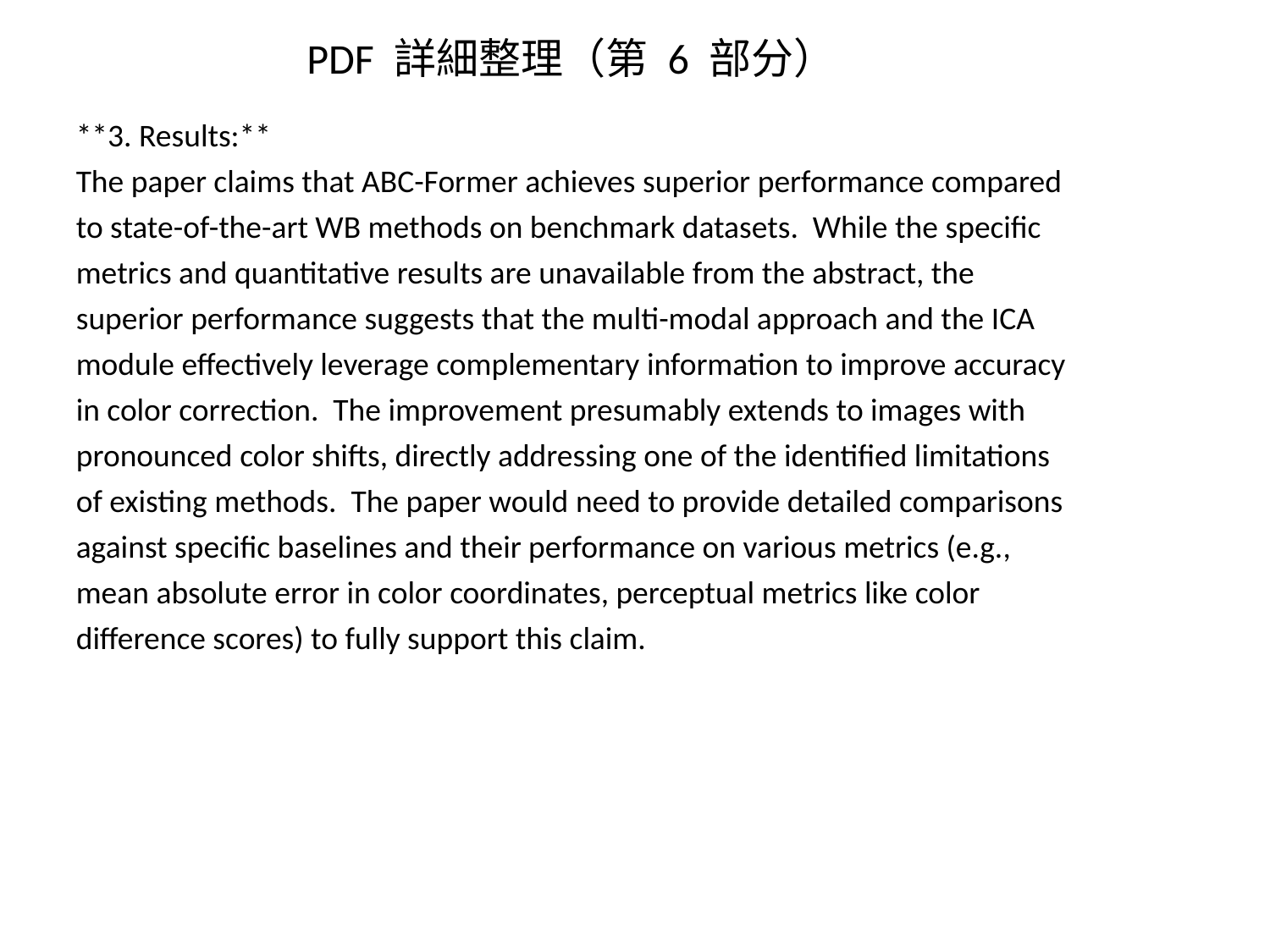

PDF 詳細整理（第 6 部分）

**3. Results:**
The paper claims that ABC-Former achieves superior performance compared to state-of-the-art WB methods on benchmark datasets.  While the specific metrics and quantitative results are unavailable from the abstract, the superior performance suggests that the multi-modal approach and the ICA module effectively leverage complementary information to improve accuracy in color correction.  The improvement presumably extends to images with pronounced color shifts, directly addressing one of the identified limitations of existing methods.  The paper would need to provide detailed comparisons against specific baselines and their performance on various metrics (e.g., mean absolute error in color coordinates, perceptual metrics like color difference scores) to fully support this claim.